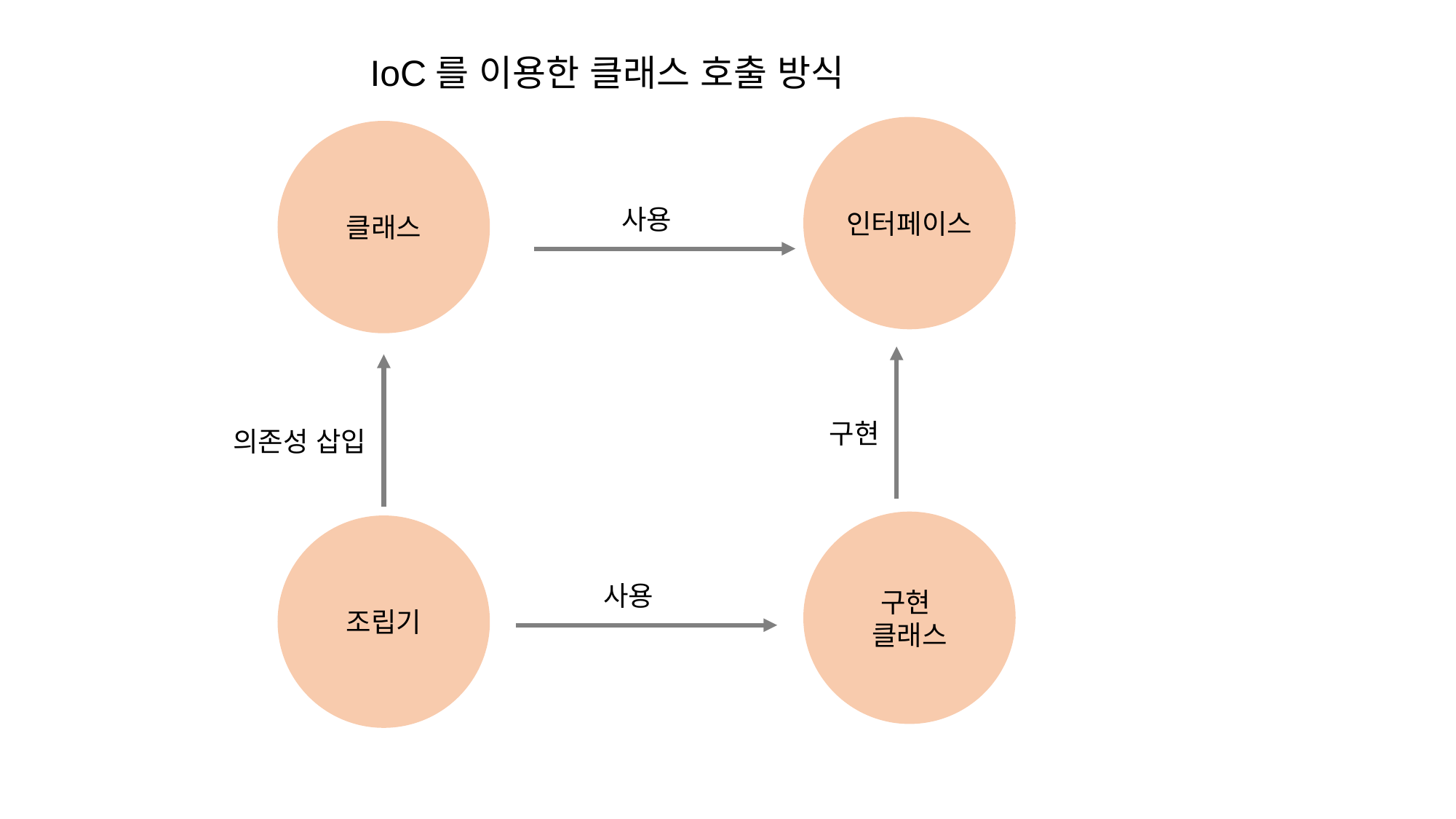

IoC를 이용한 클래스 호출 방식
의존성 삽입
구현
인터페이스
클래스
사용
구현
클래스
조립기
사용